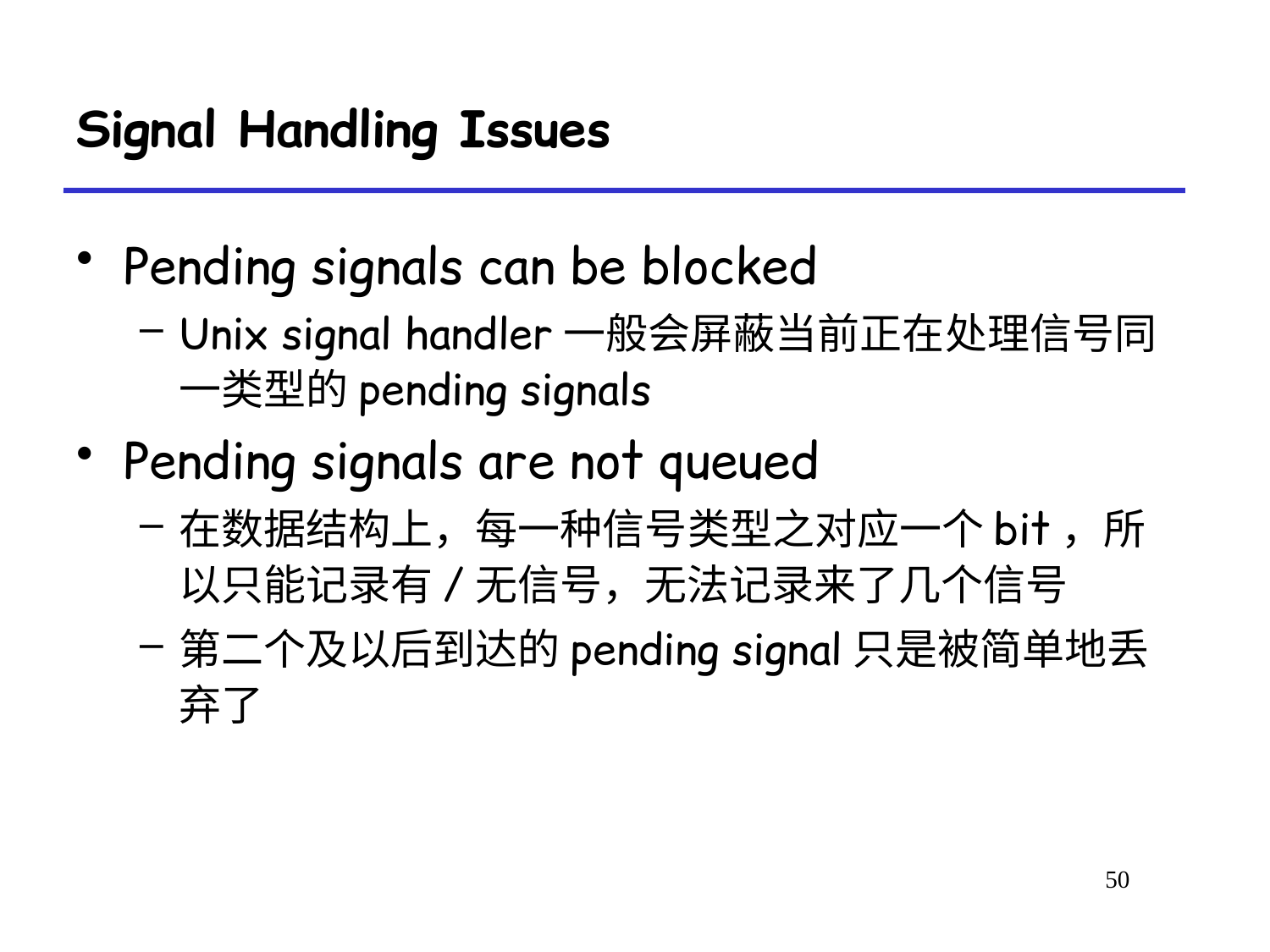

# Signal Handling Issues
Pending signals can be blocked
Unix signal handler一般会屏蔽当前正在处理信号同一类型的pending signals
Pending signals are not queued
在数据结构上，每一种信号类型之对应一个bit，所以只能记录有/无信号，无法记录来了几个信号
第二个及以后到达的pending signal只是被简单地丢弃了
50